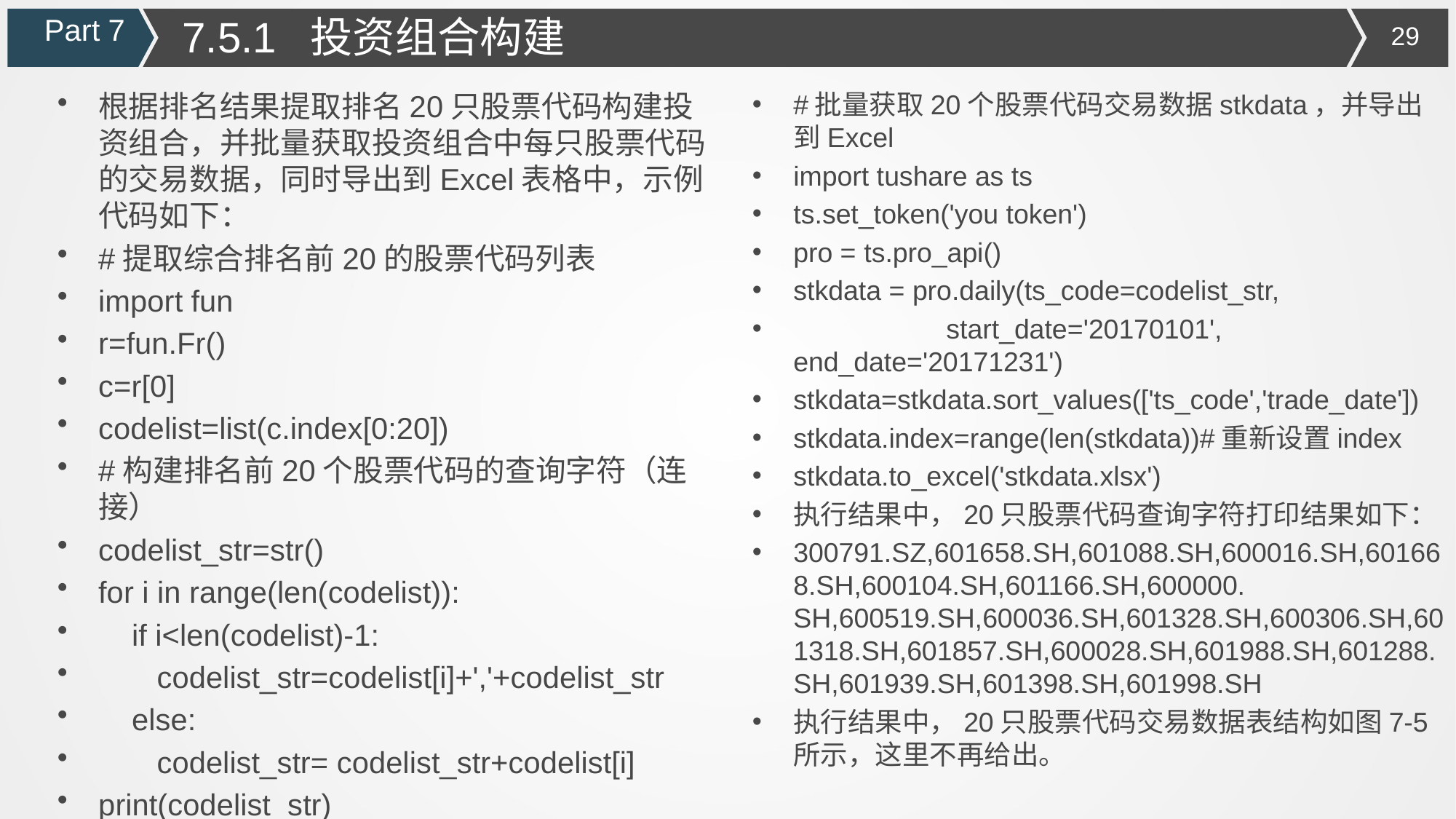

7.5.1  投资组合构建
Part 7
根据排名结果提取排名20只股票代码构建投资组合，并批量获取投资组合中每只股票代码的交易数据，同时导出到Excel表格中，示例代码如下：
#提取综合排名前20的股票代码列表
import fun
r=fun.Fr()
c=r[0]
codelist=list(c.index[0:20])
#构建排名前20个股票代码的查询字符（连接）
codelist_str=str()
for i in range(len(codelist)):
    if i<len(codelist)-1:
       codelist_str=codelist[i]+','+codelist_str
    else:
       codelist_str= codelist_str+codelist[i]
print(codelist_str)

#批量获取20个股票代码交易数据stkdata，并导出到Excel
import tushare as ts
ts.set_token('you token')
pro = ts.pro_api()
stkdata = pro.daily(ts_code=codelist_str,
                    start_date='20170101', end_date='20171231')
stkdata=stkdata.sort_values(['ts_code','trade_date'])
stkdata.index=range(len(stkdata))#重新设置index
stkdata.to_excel('stkdata.xlsx')
执行结果中，20只股票代码查询字符打印结果如下：
300791.SZ,601658.SH,601088.SH,600016.SH,601668.SH,600104.SH,601166.SH,600000. SH,600519.SH,600036.SH,601328.SH,600306.SH,601318.SH,601857.SH,600028.SH,601988.SH,601288.SH,601939.SH,601398.SH,601998.SH
执行结果中，20只股票代码交易数据表结构如图7-5所示，这里不再给出。